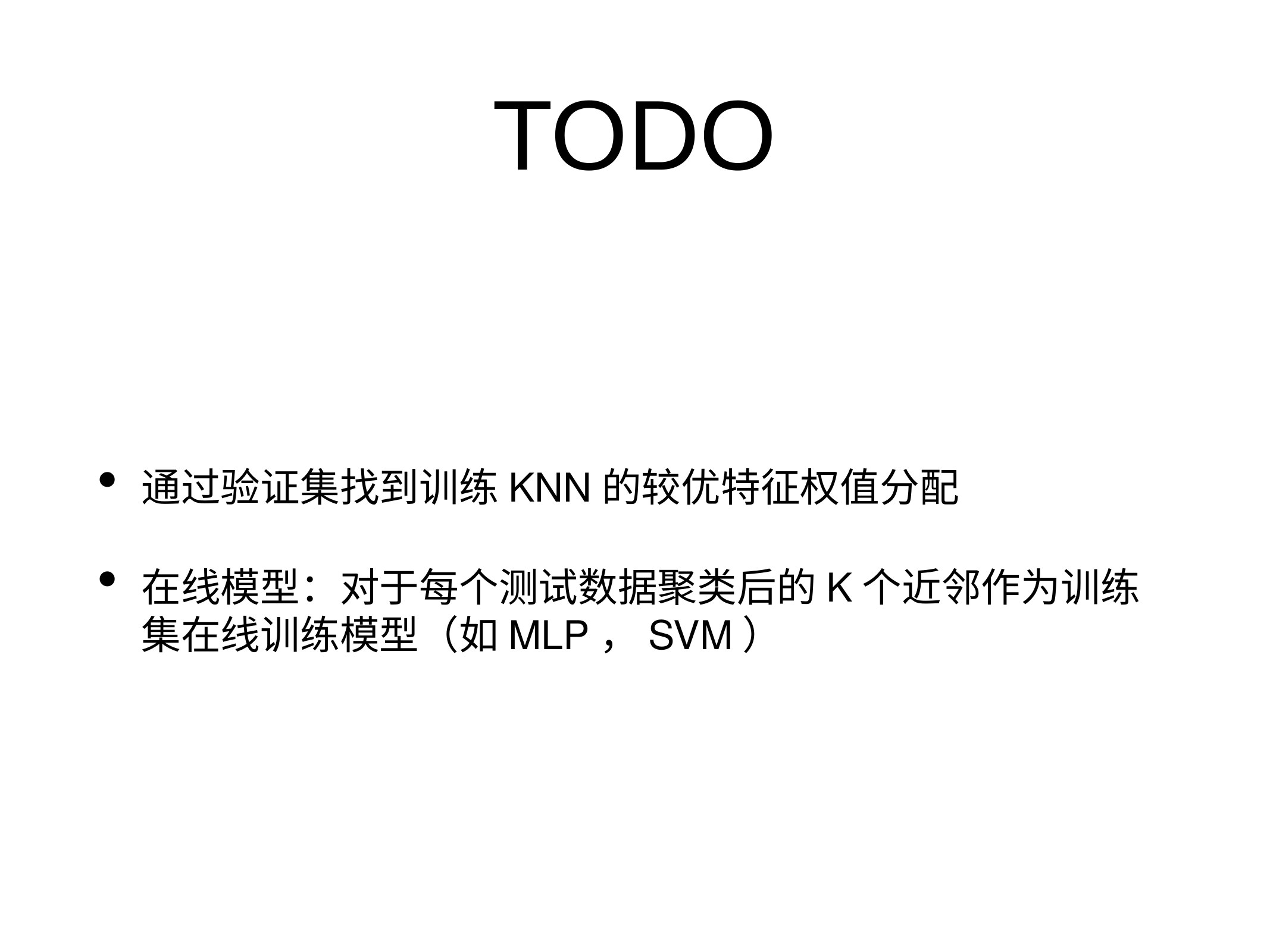

# TODO
通过验证集找到训练KNN的较优特征权值分配
在线模型：对于每个测试数据聚类后的K个近邻作为训练集在线训练模型（如MLP，SVM）